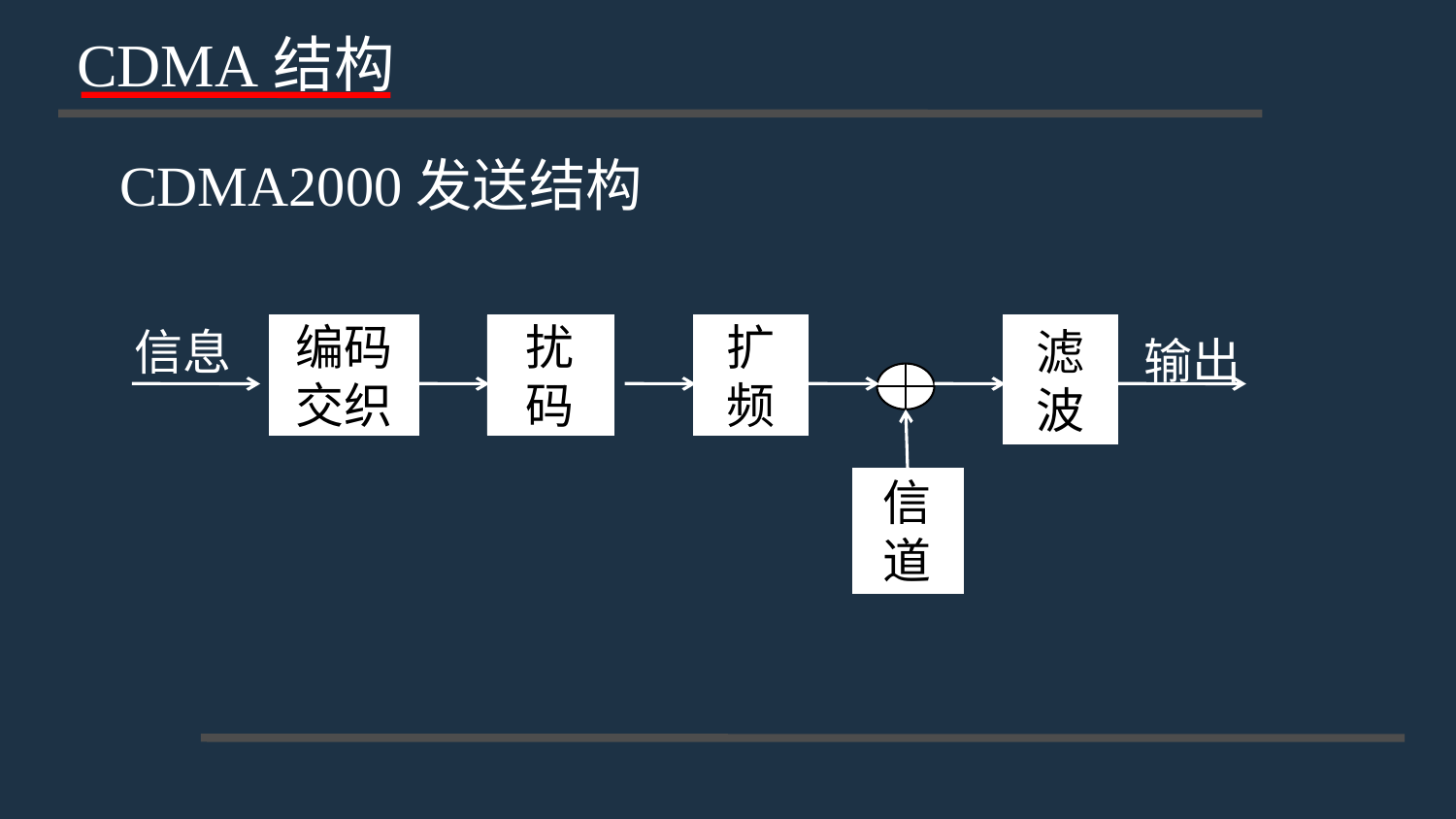

CDMA结构

CDMA2000发送结构
信息
编码交织
扰码
扩频
滤波
输出

信道